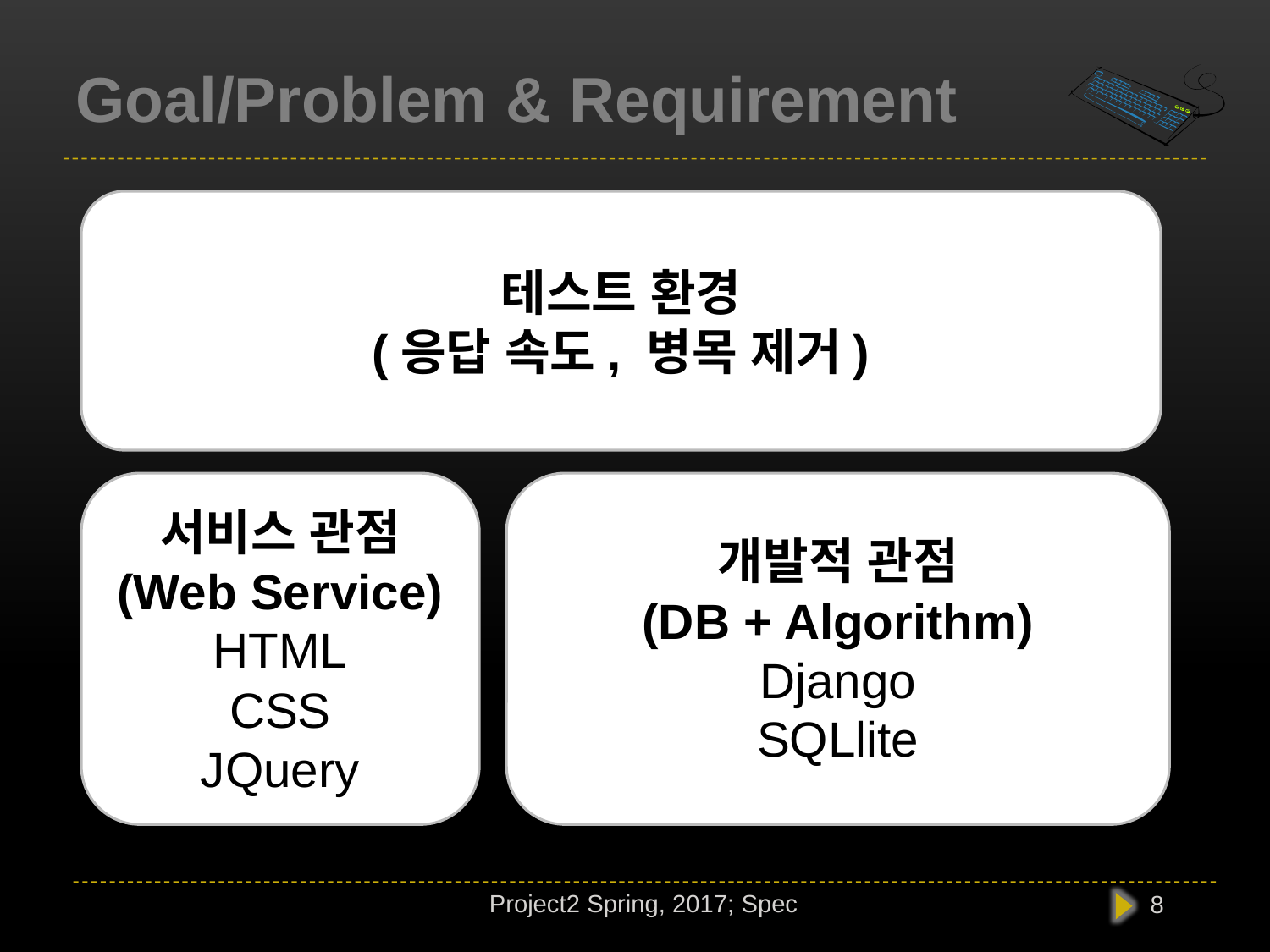

# Goal/Problem & Requirement
테스트 환경
(응답 속도, 병목 제거)

서비스 관점
(Web Service)
HTML
CSS
JQuery
개발적 관점
(DB + Algorithm)
Django
SQLlite
Project2 Spring, 2017; Spec
8